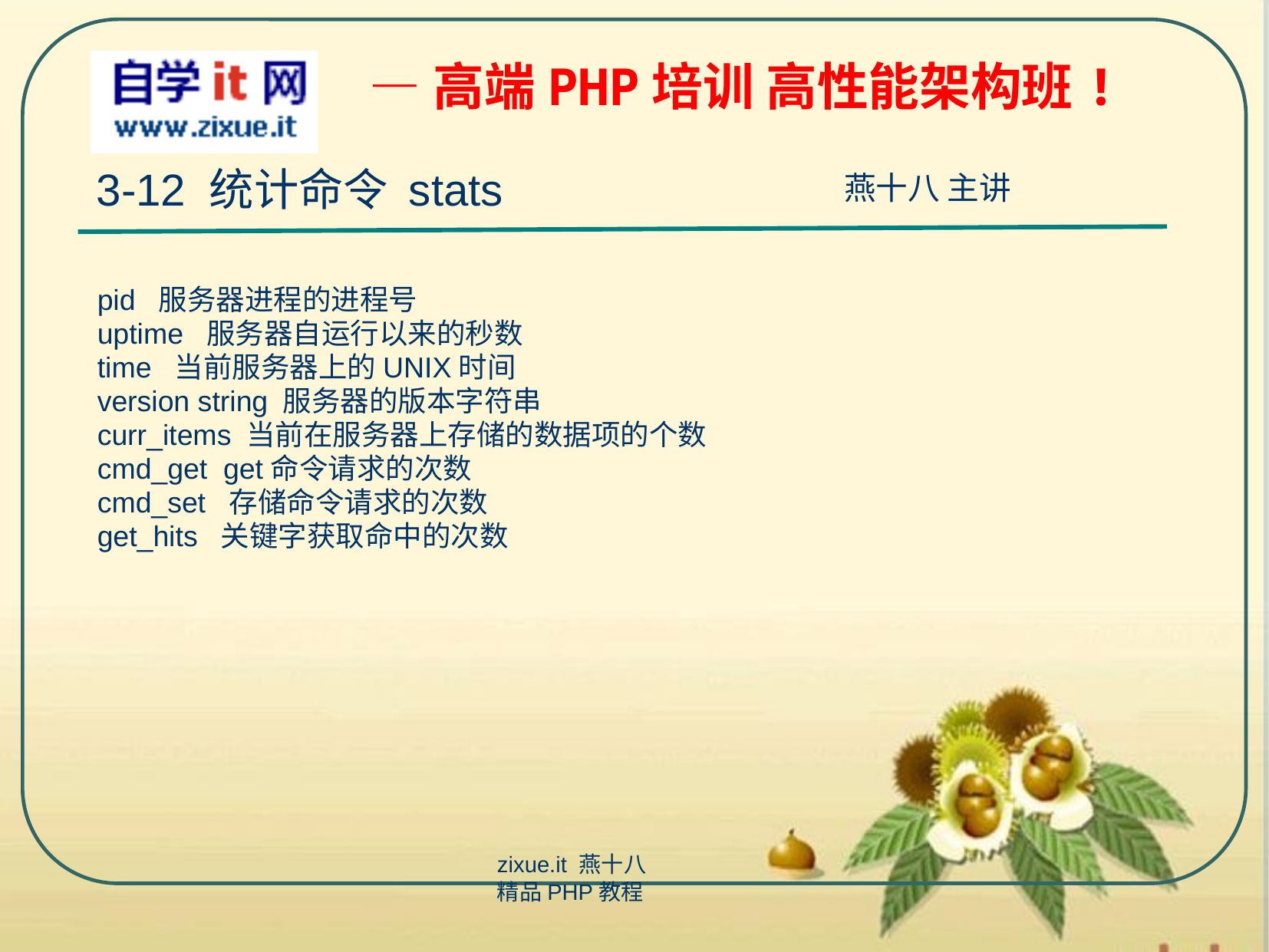

3-12 统计命令 stats
pid  服务器进程的进程号
uptime  服务器自运行以来的秒数
time  当前服务器上的UNIX时间
version string 服务器的版本字符串
curr_items 当前在服务器上存储的数据项的个数
cmd_get  get命令请求的次数
cmd_set  存储命令请求的次数
get_hits  关键字获取命中的次数
zixue.it 燕十八
精品PHP教程